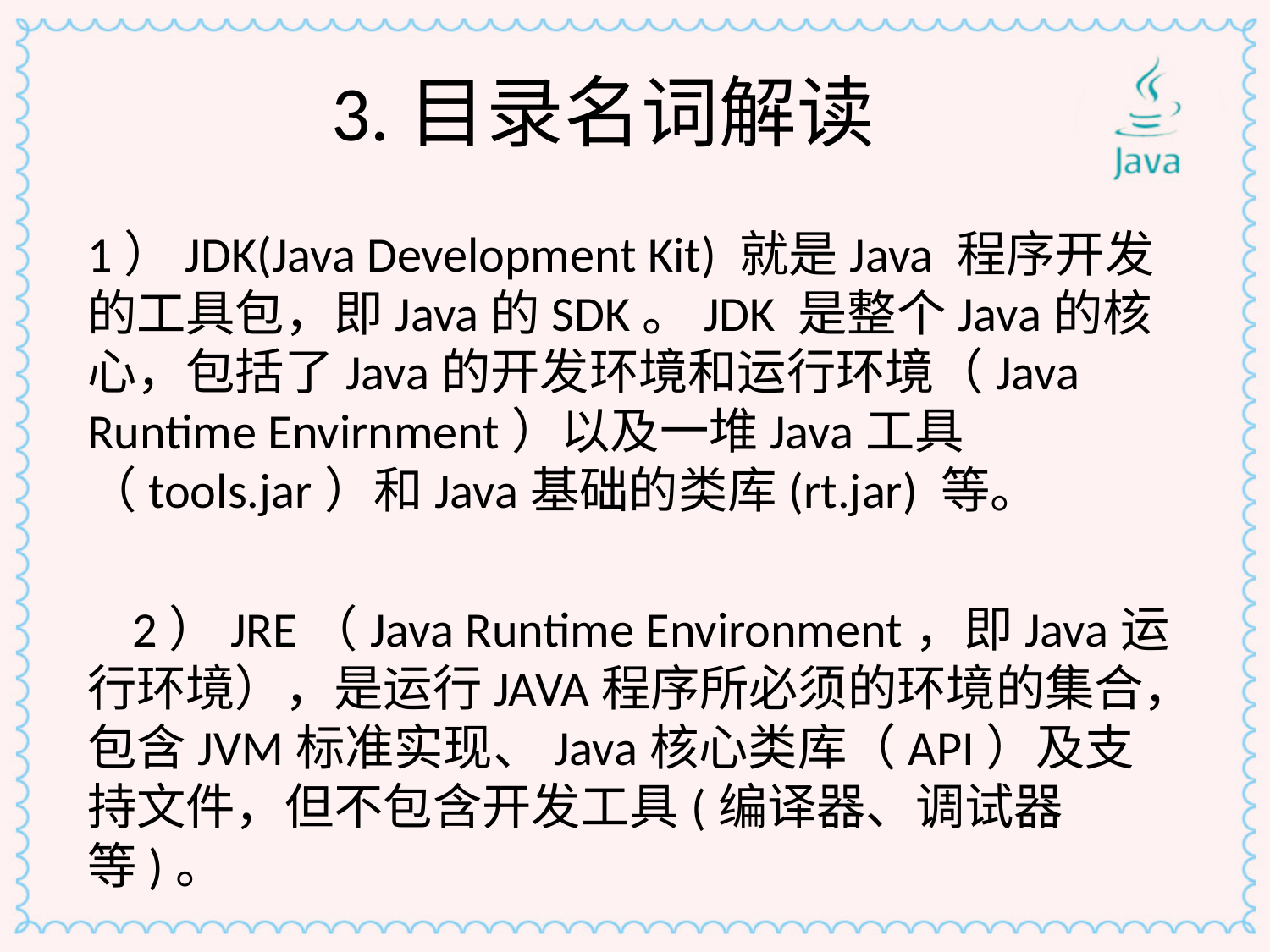

# 3.目录名词解读
1）JDK(Java Development Kit) 就是Java 程序开发的工具包，即Java的SDK。JDK 是整个Java的核心，包括了Java的开发环境和运行环境（Java Runtime Envirnment）以及一堆Java工具（tools.jar）和Java基础的类库(rt.jar) 等。

    2）JRE（Java Runtime Environment，即Java运行环境），是运行JAVA程序所必须的环境的集合，包含JVM标准实现、Java核心类库（API）及支持文件，但不包含开发工具(编译器、调试器等)。